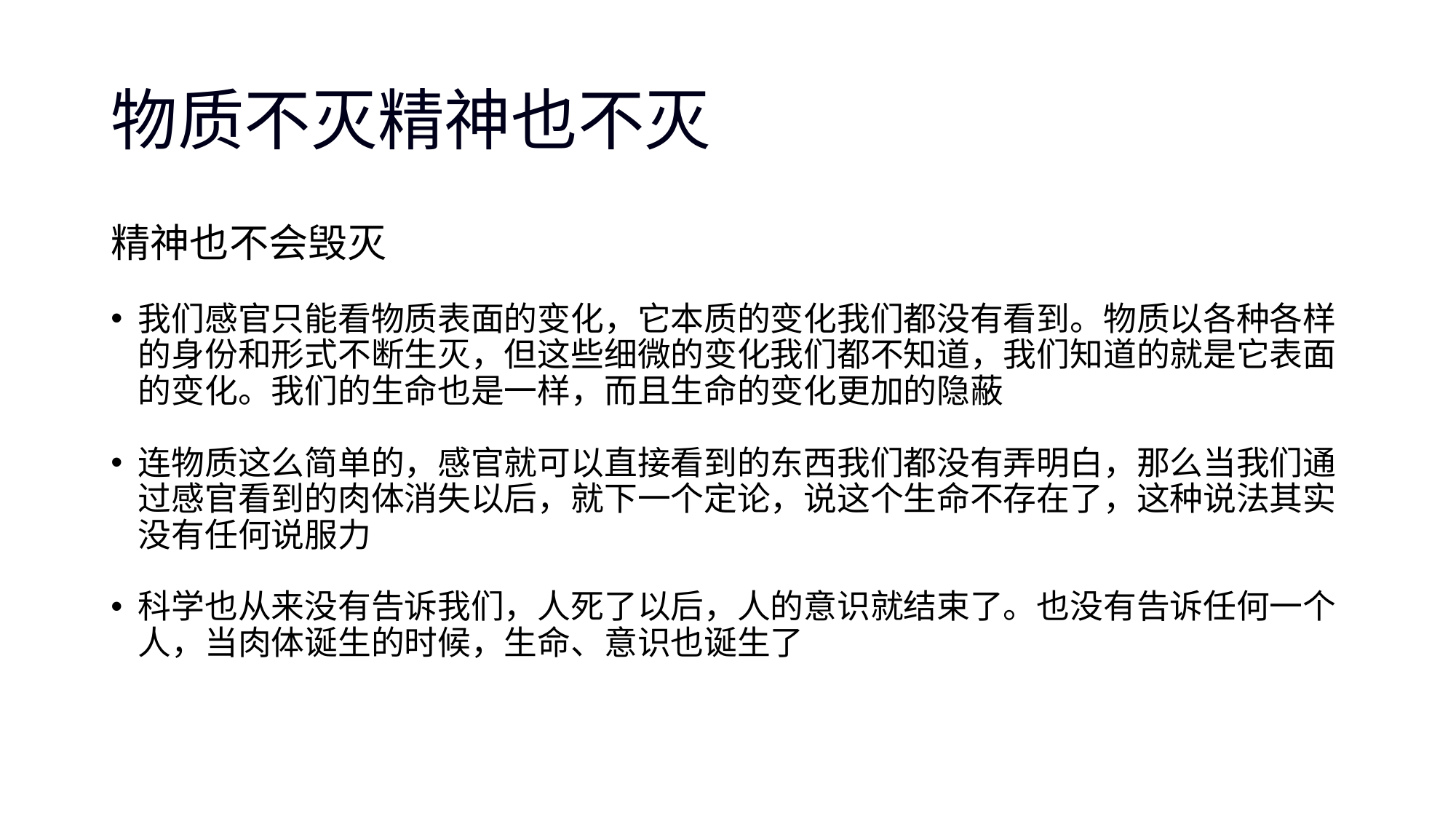

# 物质不灭精神也不灭
精神也不会毁灭

我们感官只能看物质表面的变化，它本质的变化我们都没有看到。物质以各种各样的身份和形式不断生灭，但这些细微的变化我们都不知道，我们知道的就是它表面的变化。我们的生命也是一样，而且生命的变化更加的隐蔽

连物质这么简单的，感官就可以直接看到的东西我们都没有弄明白，那么当我们通过感官看到的肉体消失以后，就下一个定论，说这个生命不存在了，这种说法其实没有任何说服力

科学也从来没有告诉我们，人死了以后，人的意识就结束了。也没有告诉任何一个人，当肉体诞生的时候，生命、意识也诞生了